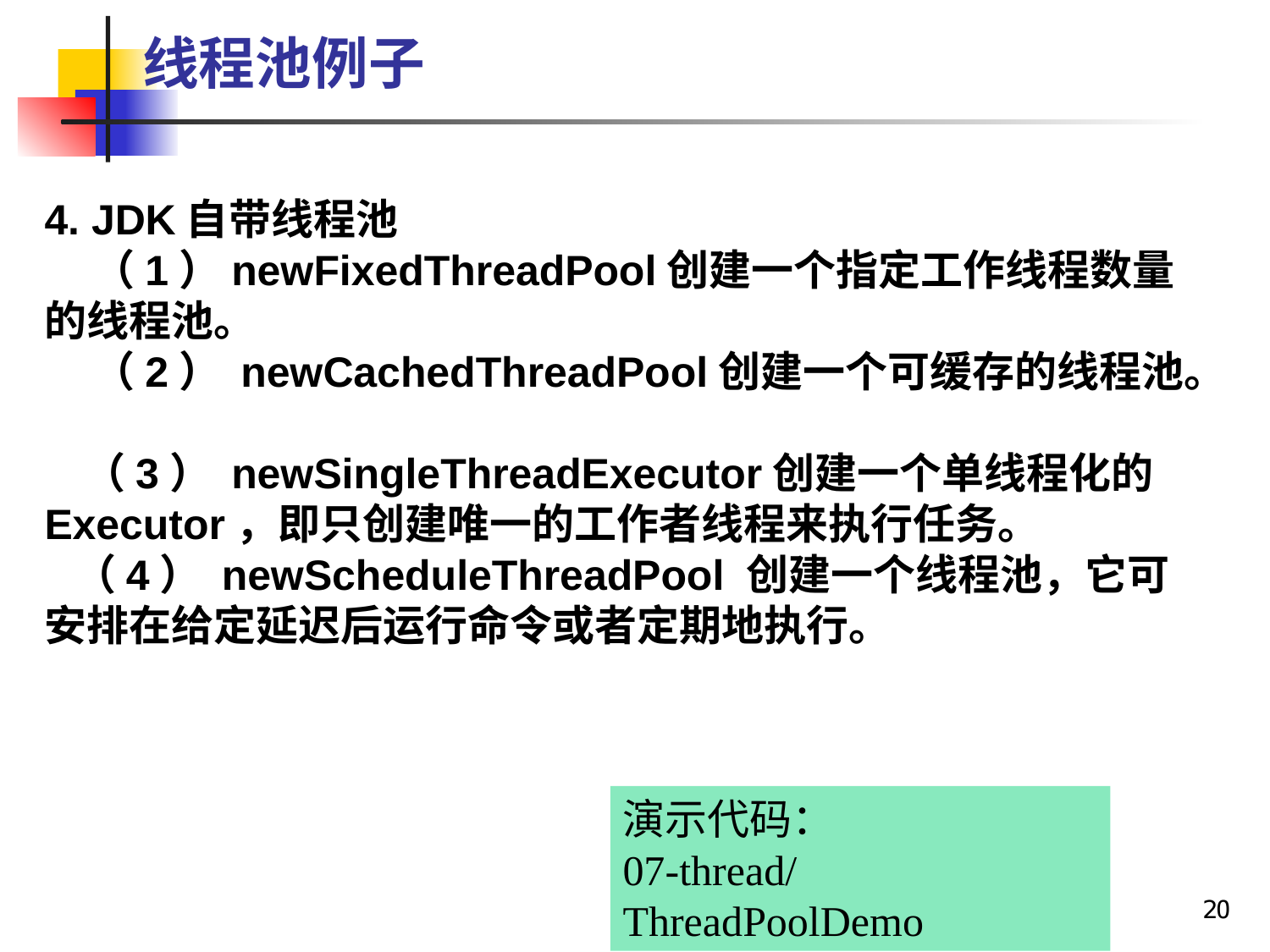

# 线程池例子
4. JDK自带线程池
    （1）newFixedThreadPool创建一个指定工作线程数量的线程池。
    （2） newCachedThreadPool创建一个可缓存的线程池。
   （3） newSingleThreadExecutor创建一个单线程化的Executor，即只创建唯一的工作者线程来执行任务。
  （4） newScheduleThreadPool 创建一个线程池，它可安排在给定延迟后运行命令或者定期地执行。
演示代码：
07-thread/ThreadPoolDemo
20